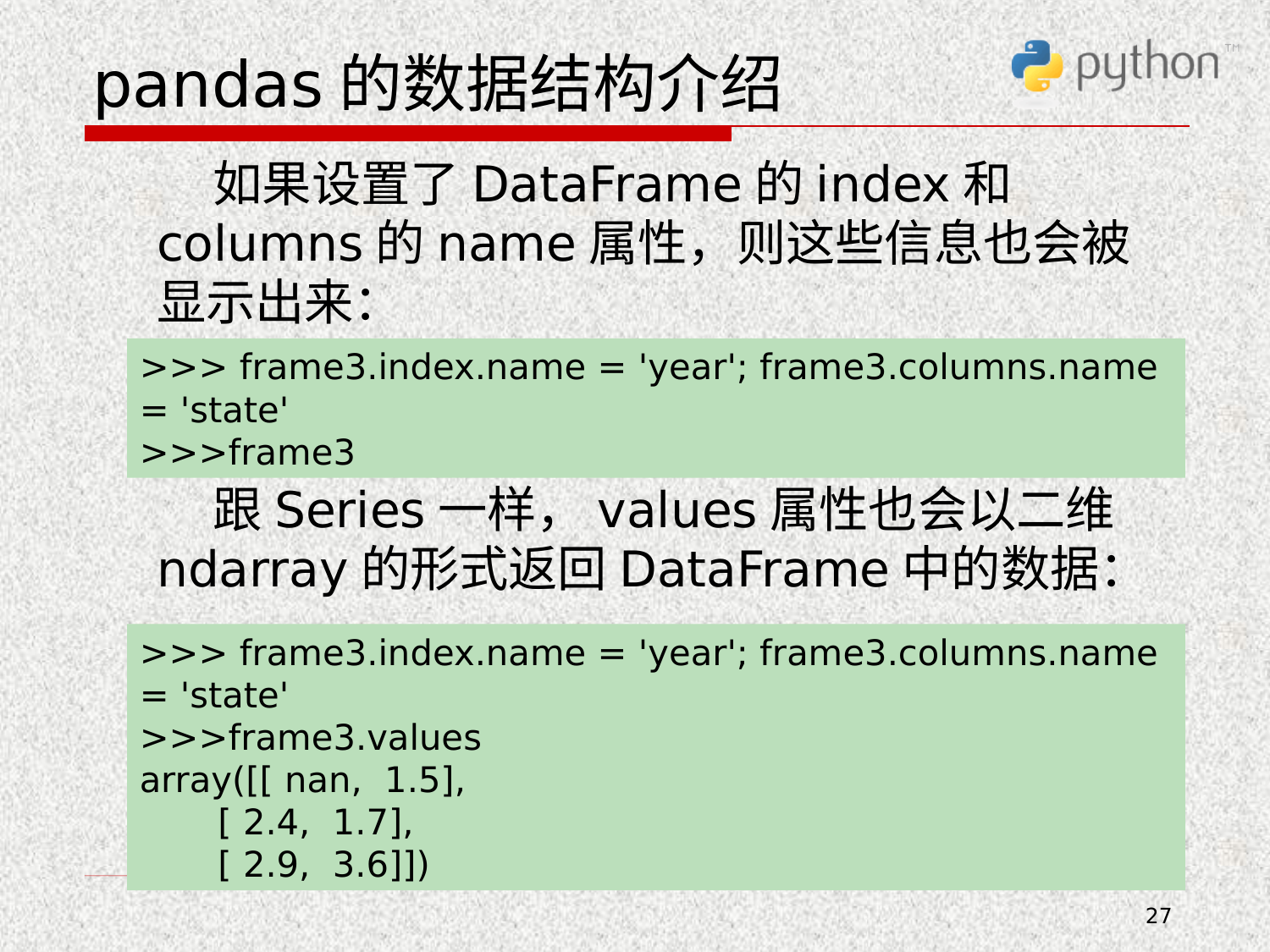

# pandas的数据结构介绍
          如果设置了DataFrame的index和columns的name属性，则这些信息也会被显示出来：

          跟Series一样，values属性也会以二维ndarray的形式返回DataFrame中的数据：

>>> frame3.index.name = 'year'; frame3.columns.name = 'state'
>>>frame3
|  |
| --- |
>>> frame3.index.name = 'year'; frame3.columns.name = 'state'
>>>frame3.values
array([[ nan,  1.5],
       [ 2.4,  1.7],
       [ 2.9,  3.6]])
27